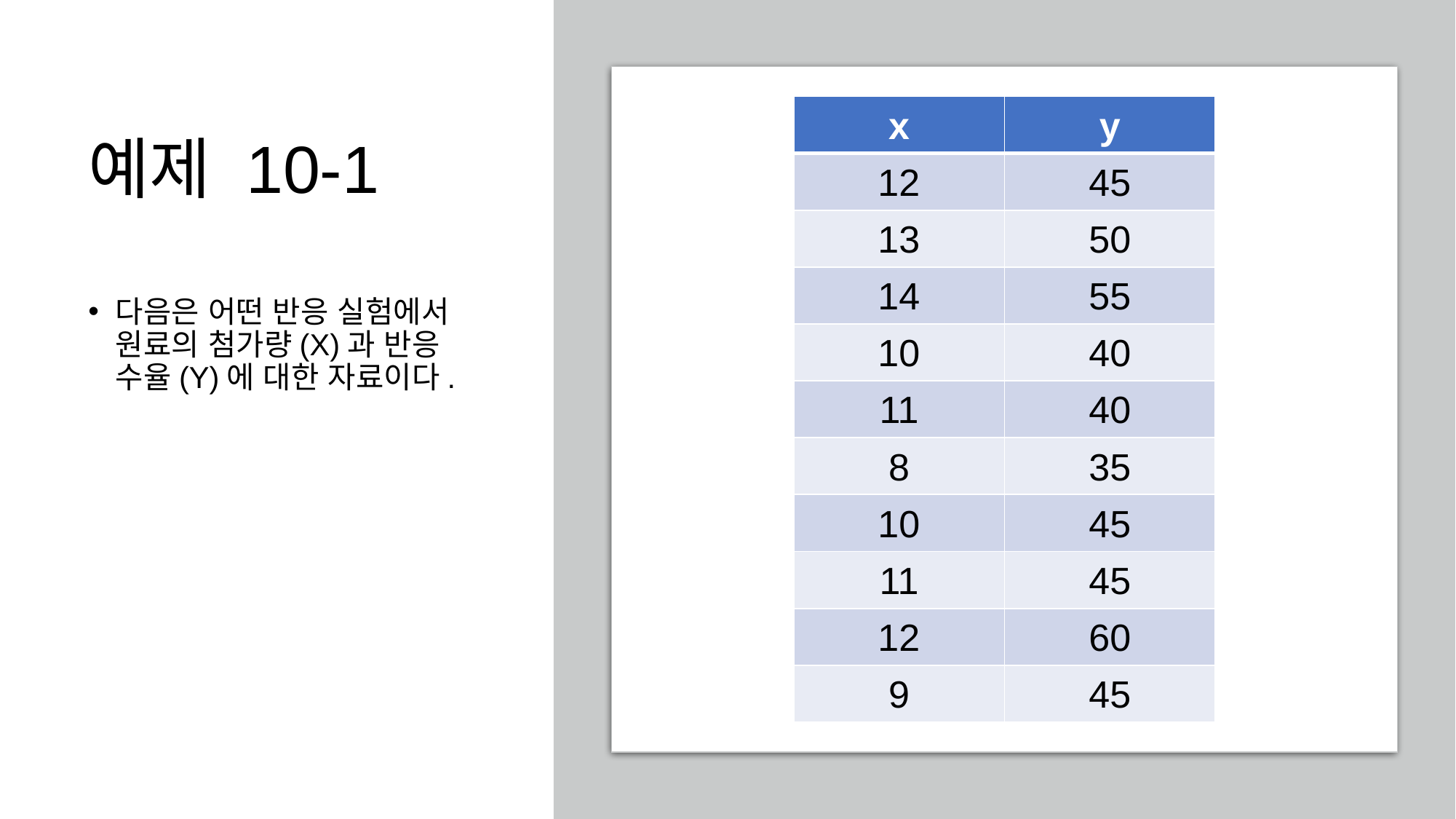

# 예제 10-1
| x | y |
| --- | --- |
| 12 | 45 |
| 13 | 50 |
| 14 | 55 |
| 10 | 40 |
| 11 | 40 |
| 8 | 35 |
| 10 | 45 |
| 11 | 45 |
| 12 | 60 |
| 9 | 45 |
다음은 어떤 반응 실험에서 원료의 첨가량(X)과 반응 수율(Y)에 대한 자료이다.